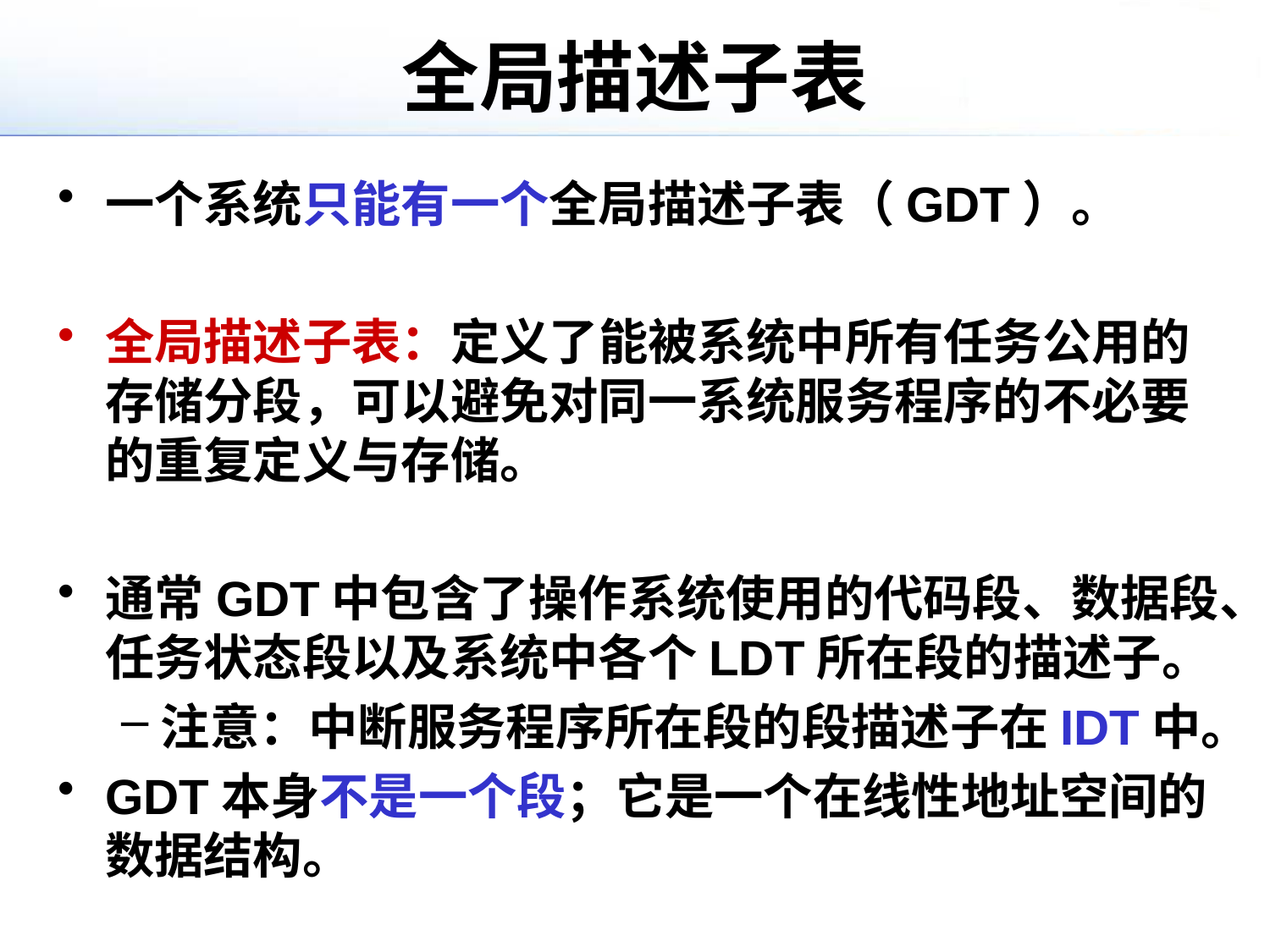

# 全局描述子表
一个系统只能有一个全局描述子表（GDT）。

全局描述子表：定义了能被系统中所有任务公用的存储分段，可以避免对同一系统服务程序的不必要的重复定义与存储。

通常GDT中包含了操作系统使用的代码段、数据段、任务状态段以及系统中各个LDT所在段的描述子。
注意：中断服务程序所在段的段描述子在IDT中。
GDT本身不是一个段；它是一个在线性地址空间的数据结构。